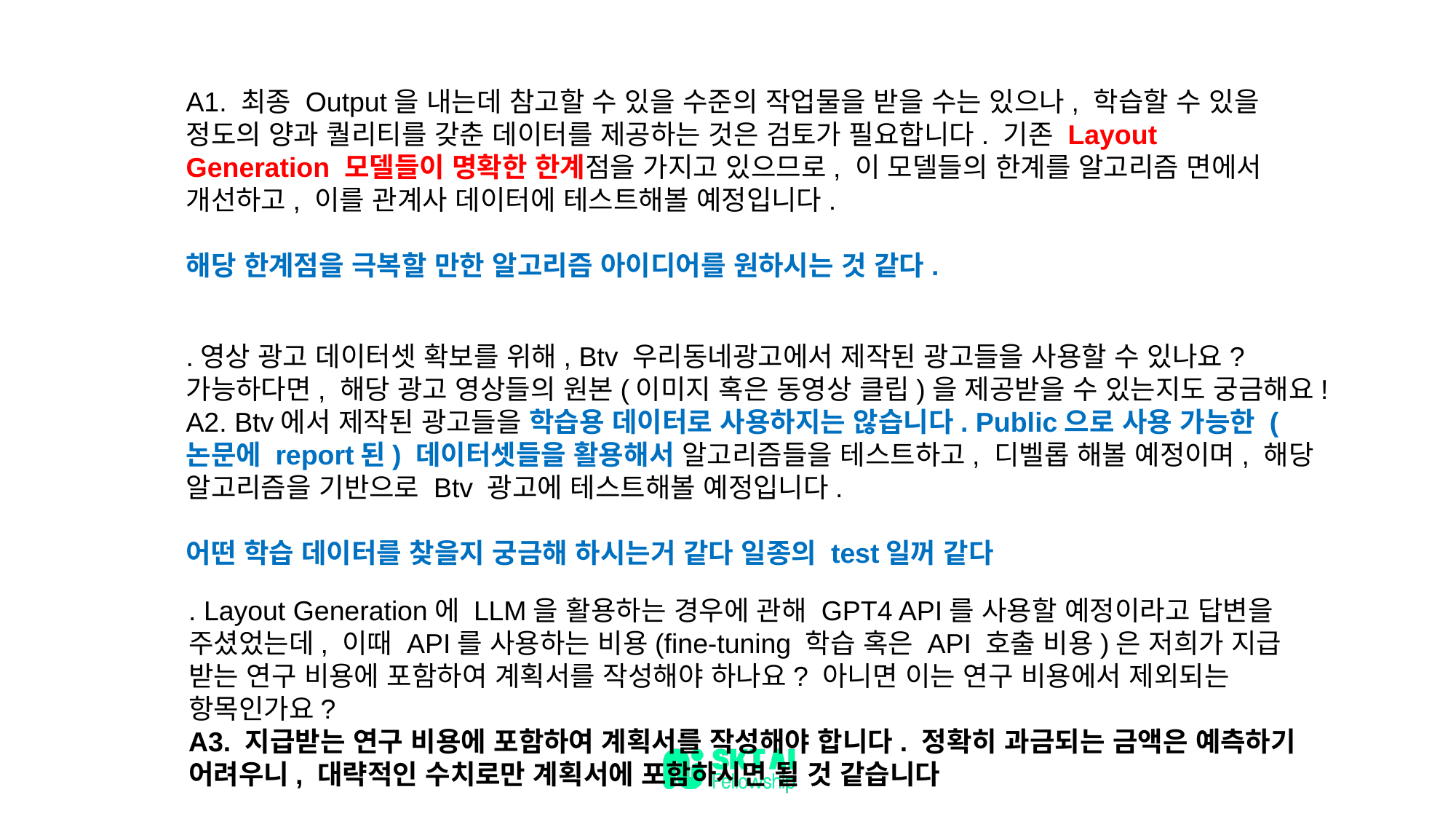

A1. 최종 Output을 내는데 참고할 수 있을 수준의 작업물을 받을 수는 있으나, 학습할 수 있을 정도의 양과 퀄리티를 갖춘 데이터를 제공하는 것은 검토가 필요합니다. 기존 Layout Generation 모델들이 명확한 한계점을 가지고 있으므로, 이 모델들의 한계를 알고리즘 면에서 개선하고, 이를 관계사 데이터에 테스트해볼 예정입니다.

해당 한계점을 극복할 만한 알고리즘 아이디어를 원하시는 것 같다.
.영상 광고 데이터셋 확보를 위해, Btv 우리동네광고에서 제작된 광고들을 사용할 수 있나요? 가능하다면, 해당 광고 영상들의 원본(이미지 혹은 동영상 클립)을 제공받을 수 있는지도 궁금해요!
A2. Btv에서 제작된 광고들을 학습용 데이터로 사용하지는 않습니다. Public으로 사용 가능한 (논문에 report된) 데이터셋들을 활용해서 알고리즘들을 테스트하고, 디벨롭 해볼 예정이며, 해당 알고리즘을 기반으로 Btv 광고에 테스트해볼 예정입니다.

어떤 학습 데이터를 찾을지 궁금해 하시는거 같다 일종의 test일꺼 같다
. Layout Generation에 LLM을 활용하는 경우에 관해 GPT4 API를 사용할 예정이라고 답변을 주셨었는데, 이때 API를 사용하는 비용(fine-tuning 학습 혹은 API 호출 비용)은 저희가 지급 받는 연구 비용에 포함하여 계획서를 작성해야 하나요? 아니면 이는 연구 비용에서 제외되는 항목인가요?
A3. 지급받는 연구 비용에 포함하여 계획서를 작성해야 합니다. 정확히 과금되는 금액은 예측하기 어려우니, 대략적인 수치로만 계획서에 포함하시면 될 것 같습니다